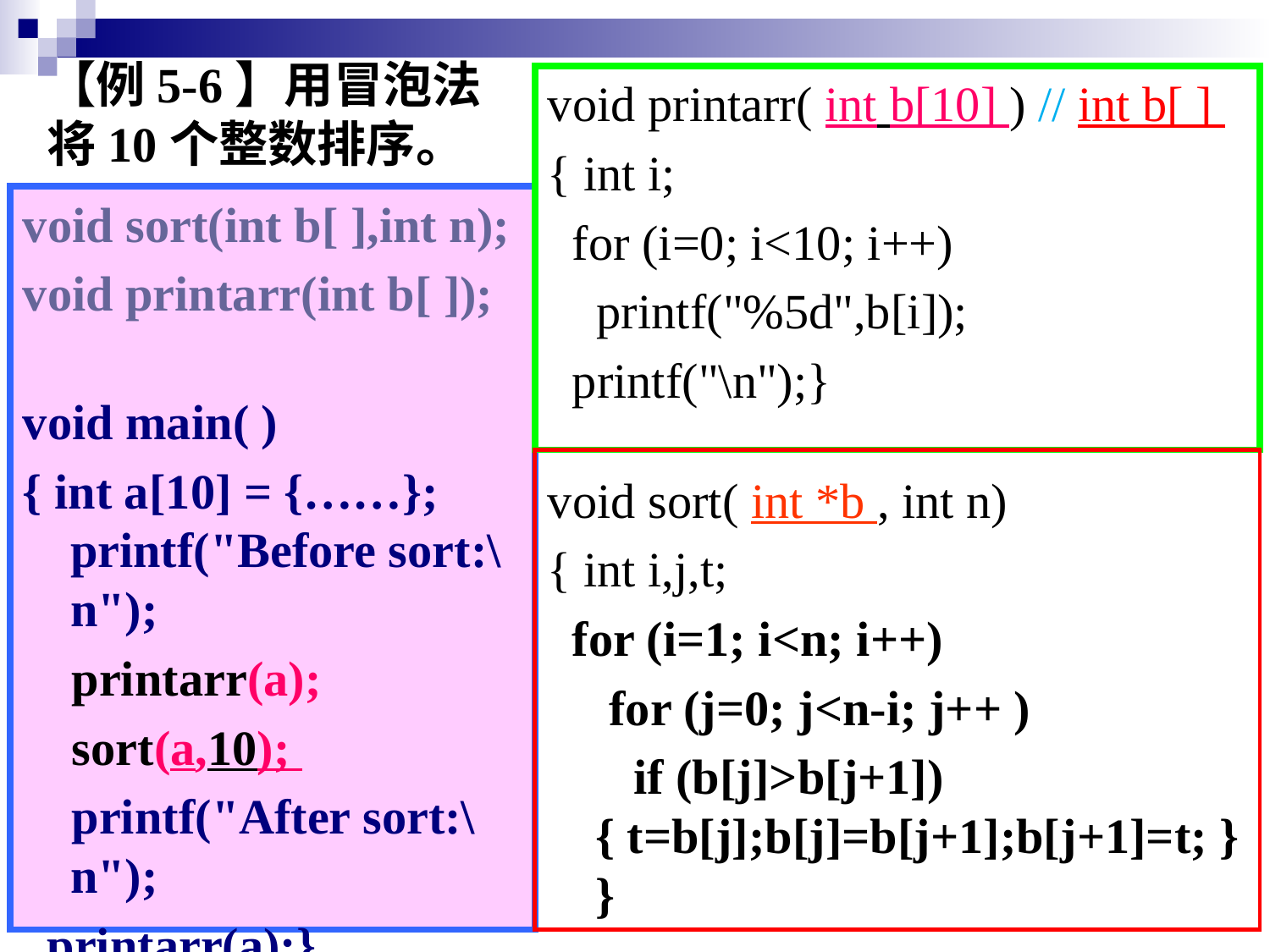

【例5-6】用冒泡法
将10个整数排序。
void printarr( int b[10] ) // int b[ ]
{ int i;
  for (i=0; i<10; i++)
    printf("%5d",b[i]);
  printf("\n");}
void sort(int b[ ],int n);
void printarr(int b[ ]);
void main( )
{ int a[10] = {……}; printf("Before sort:\n");
    printarr(a);
    sort(a,10);
    printf("After sort:\n");
  printarr(a);}

void sort( int *b , int n)
{ int i,j,t;
  for (i=1; i<n; i++)
     for (j=0; j<n-i; j++ )
       if (b[j]>b[j+1]) { t=b[j];b[j]=b[j+1];b[j+1]=t; }}